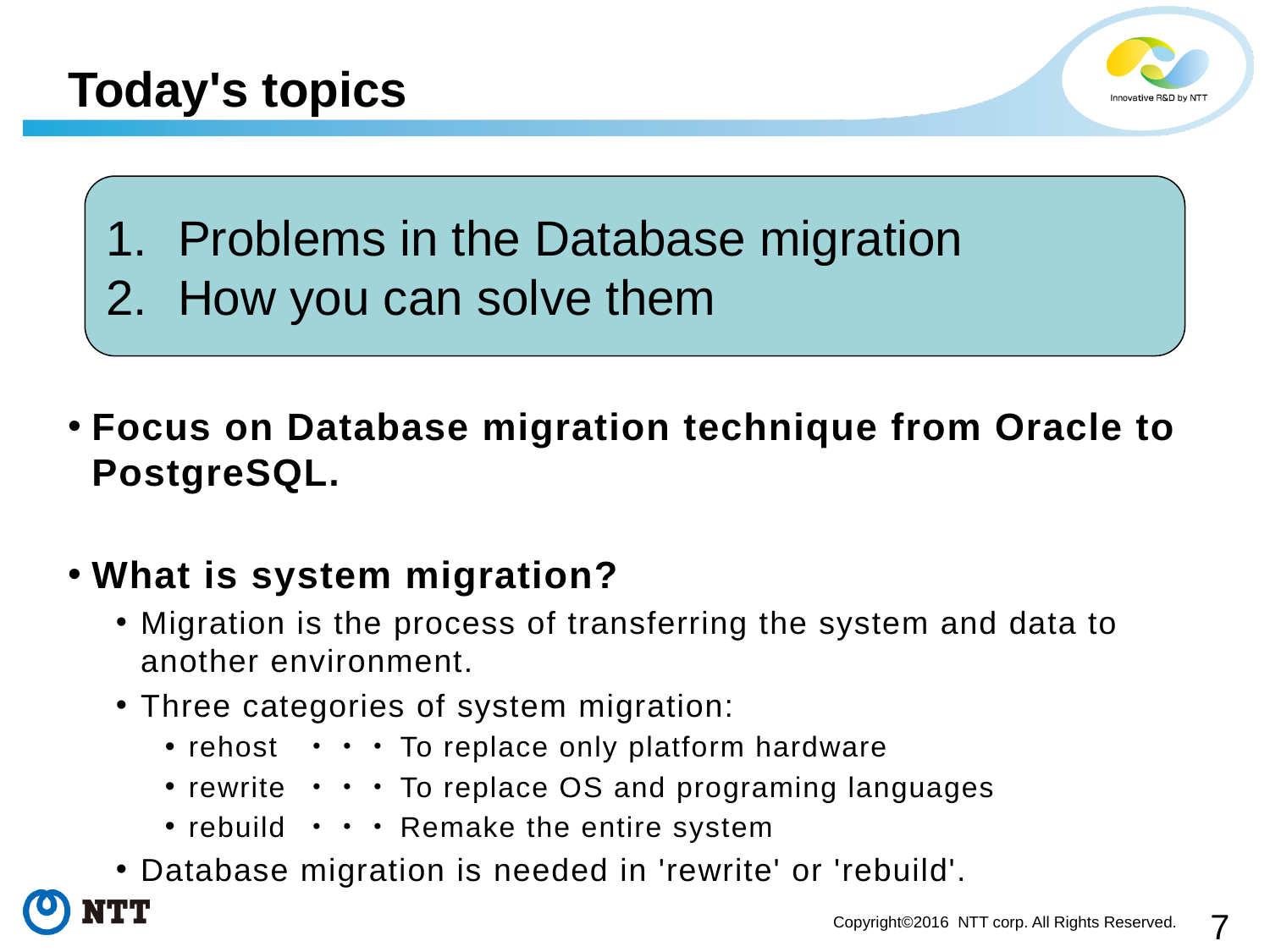

# Today's topics
Problems in the Database migration
How you can solve them
Focus on Database migration technique from Oracle to PostgreSQL.

What is system migration?
Migration is the process of transferring the system and data to another environment.
Three categories of system migration:
rehost	・・・To replace only platform hardware
rewrite	・・・To replace OS and programing languages
rebuild	・・・Remake the entire system
Database migration is needed in 'rewrite' or 'rebuild'.